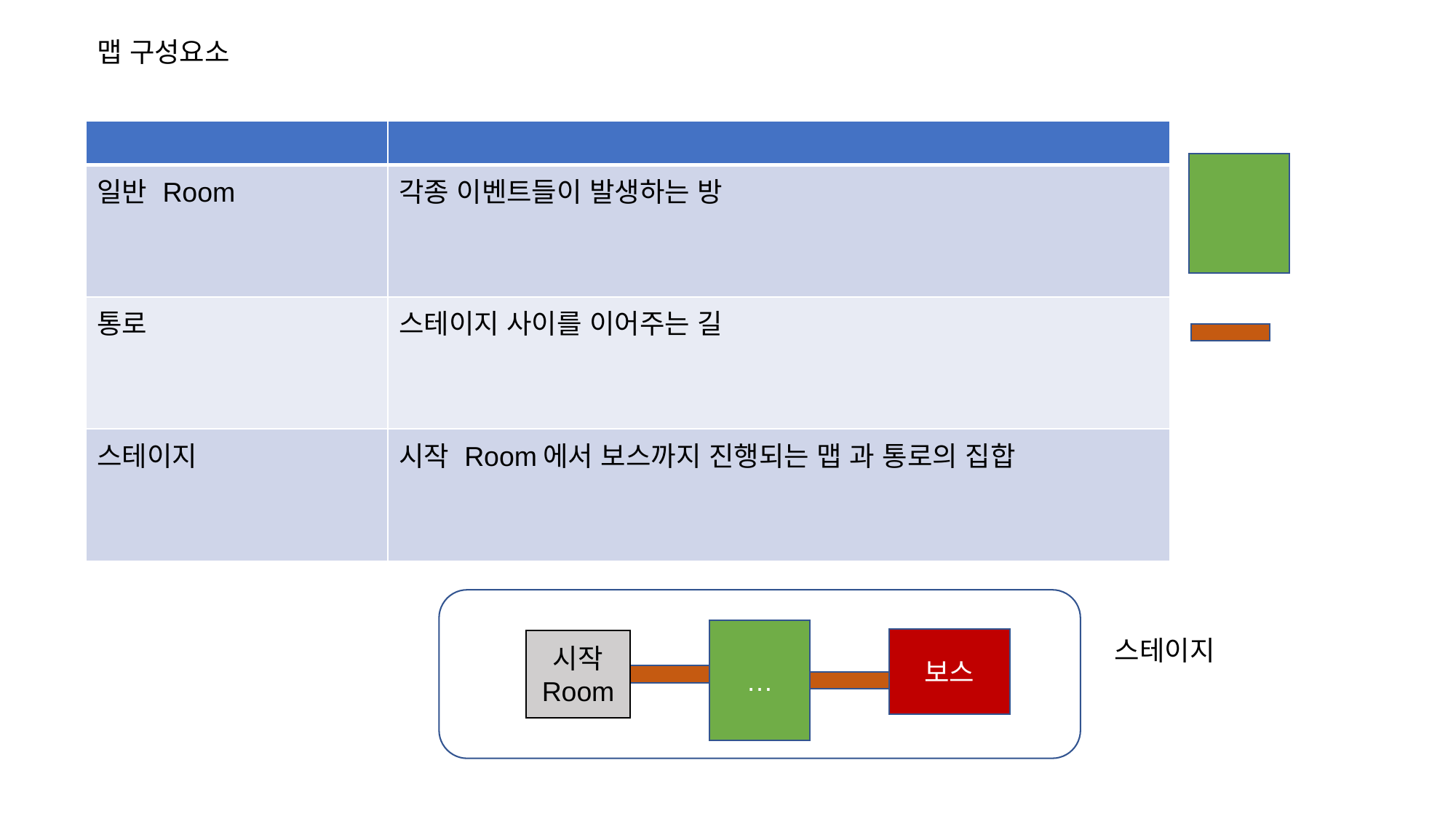

맵 구성요소
|  |  |
| --- | --- |
| 일반 Room | 각종 이벤트들이 발생하는 방 |
| 통로 | 스테이지 사이를 이어주는 길 |
| 스테이지 | 시작 Room에서 보스까지 진행되는 맵 과 통로의 집합 |

…
스테이지
보스
시작
Room